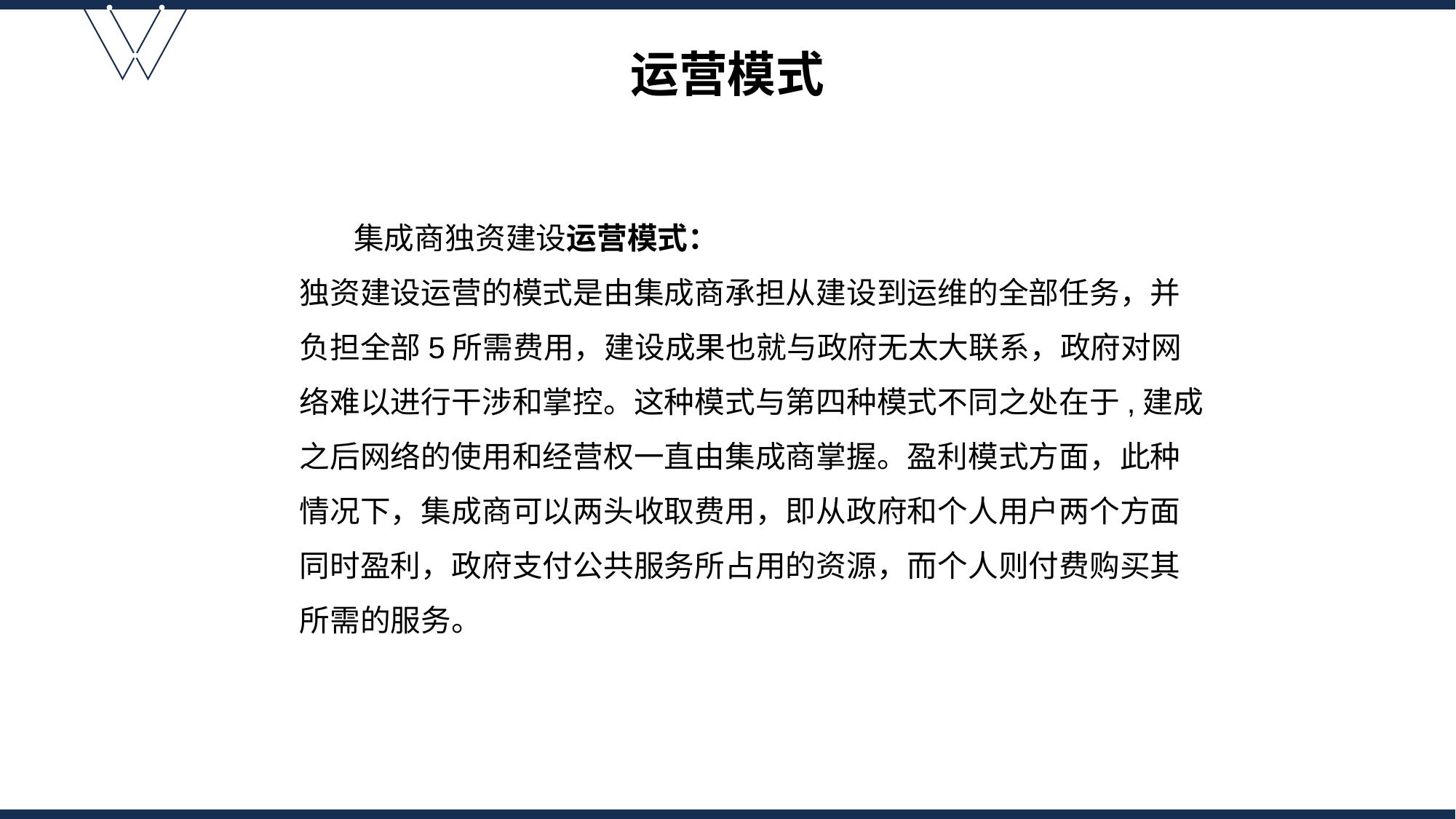

运营模式

       集成商独资建设运营模式：
独资建设运营的模式是由集成商承担从建设到运维的全部任务，并负担全部5所需费用，建设成果也就与政府无太大联系，政府对网络难以进行干涉和掌控。这种模式与第四种模式不同之处在于,建成之后网络的使用和经营权一直由集成商掌握。盈利模式方面，此种情况下，集成商可以两头收取费用，即从政府和个人用户两个方面同时盈利，政府支付公共服务所占用的资源，而个人则付费购买其所需的服务。